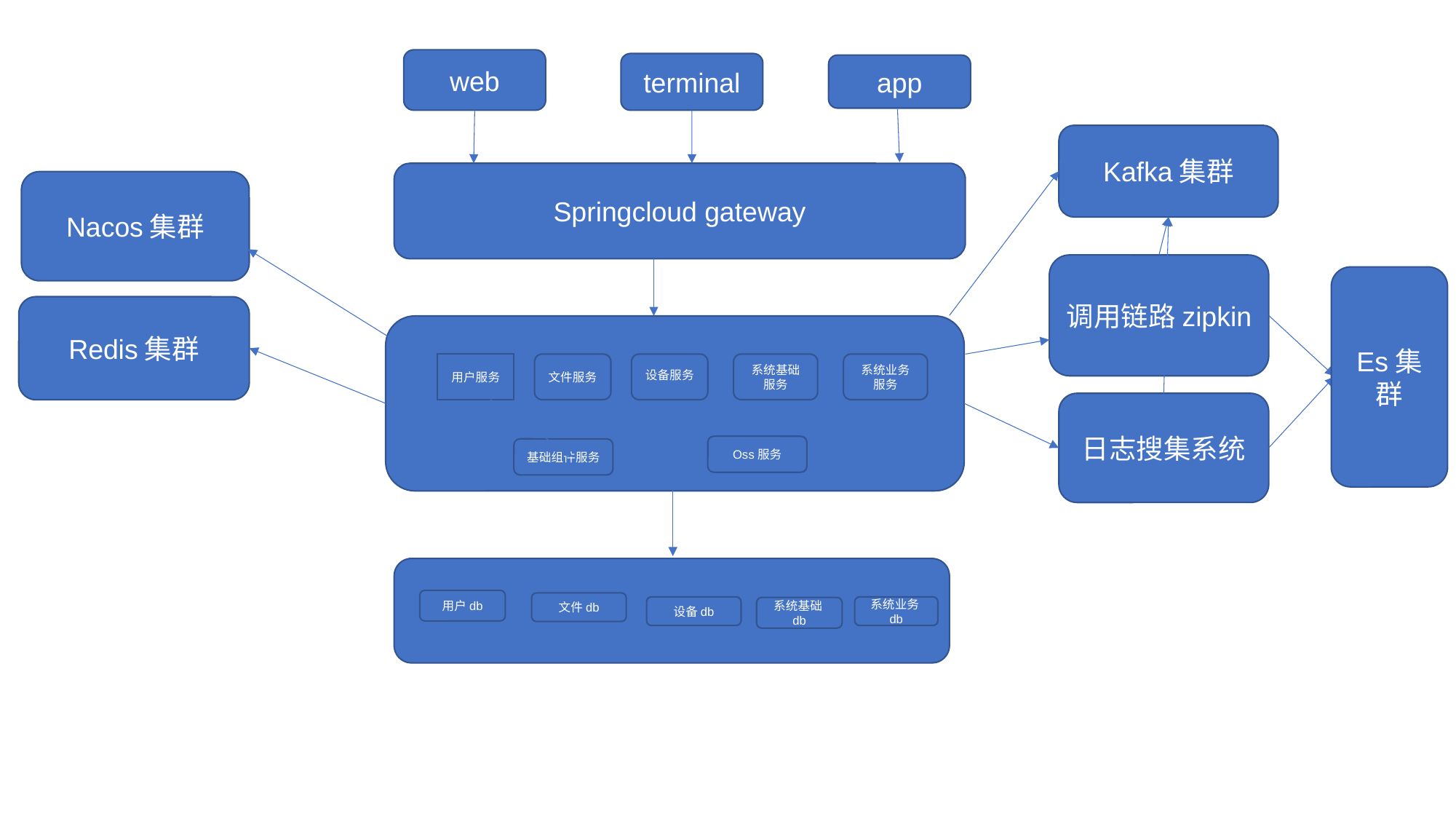

web
terminal
app
Kafka集群
Springcloud gateway
Nacos集群
调用链路zipkin
Es集群
Redis集群

用户服务
文件服务

设备服务

系统基础服务
系统业务服务
日志搜集系统
Oss服务
基础组件服务

用户db
文件db
设备db
系统业务db
系统基础db